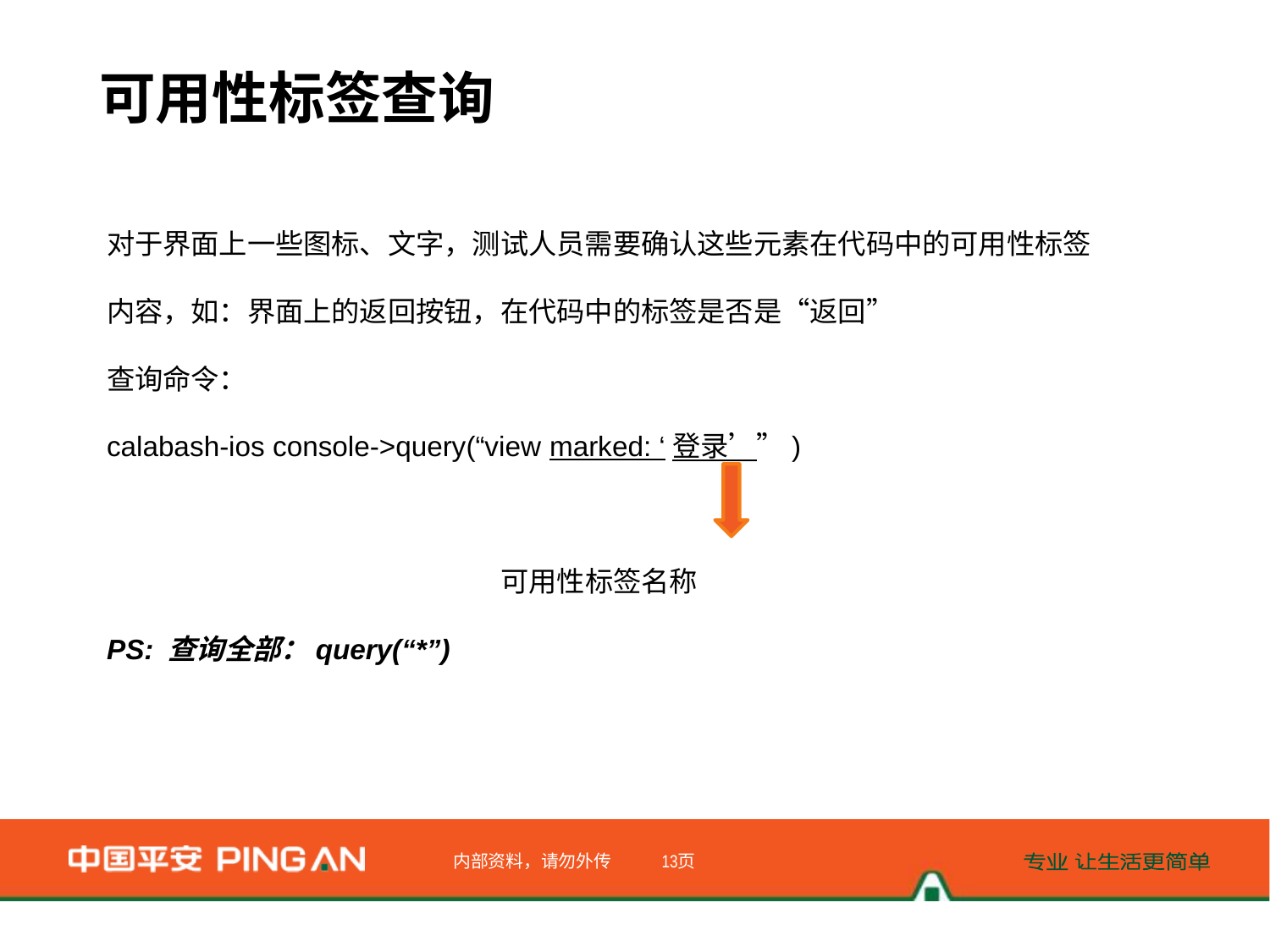

可用性标签查询
对于界面上一些图标、文字，测试人员需要确认这些元素在代码中的可用性标签内容，如：界面上的返回按钮，在代码中的标签是否是“返回”
查询命令：
calabash-ios console->query(“view marked: ‘登录’”)

                                                             可用性标签名称
PS: 查询全部：query(“*”)